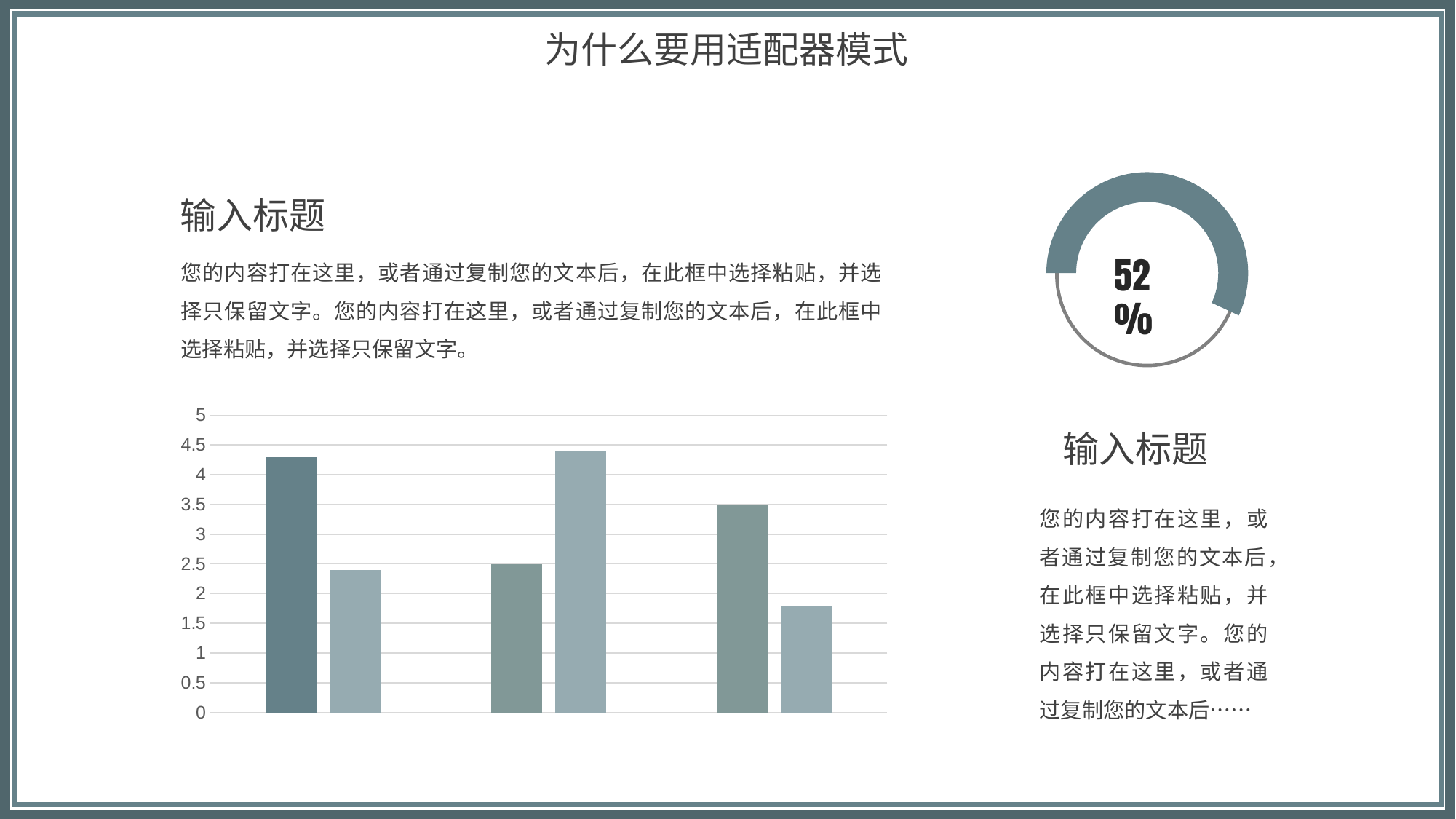

为什么要用适配器模式

输入标题
您的内容打在这里，或者通过复制您的文本后，在此框中选择粘贴，并选择只保留文字。您的内容打在这里，或者通过复制您的文本后，在此框中选择粘贴，并选择只保留文字。
52%

### Chart

| Category | 系列 1 | 系列 2 |
|---|---|---|
| 类别 1 | 4.3 | 2.4 |
| 类别 2 | 2.5 | 4.4 |
| 类别 3 | 3.5 | 1.8 |
输入标题
您的内容打在这里，或者通过复制您的文本后，在此框中选择粘贴，并选择只保留文字。您的内容打在这里，或者通过复制您的文本后……